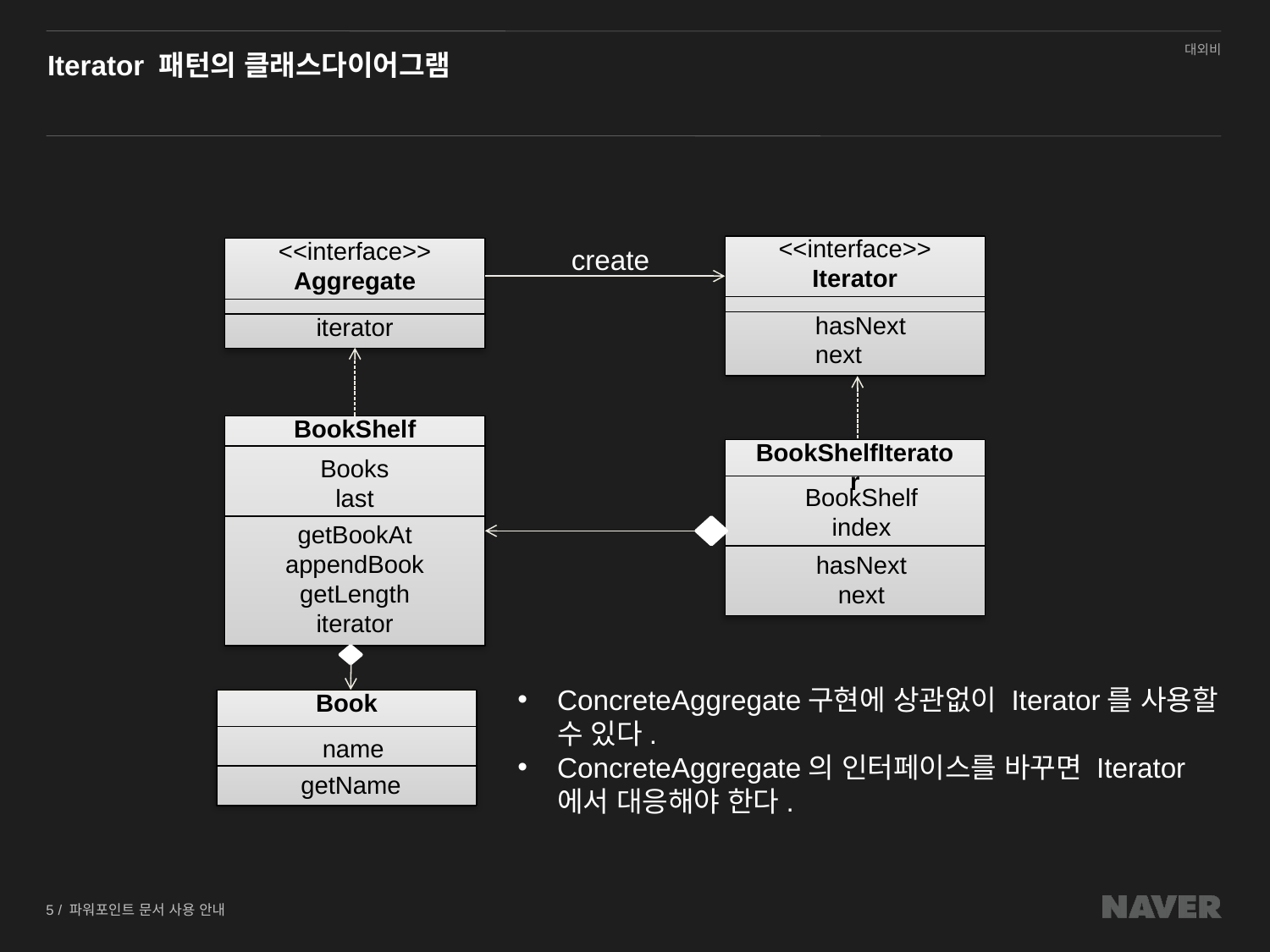

# Iterator 패턴의 클래스다이어그램
<<interface>>
Iterator
<<interface>>
Aggregate

create

hasNext
next
iterator
BookShelf

BookShelfIterator

Books
last
BookShelf
index
getBookAt
appendBook
getLength
iterator

hasNext
next

ConcreteAggregate구현에 상관없이 Iterator를 사용할 수 있다.
ConcreteAggregate의 인터페이스를 바꾸면 Iterator에서 대응해야 한다.
Book

name
getName